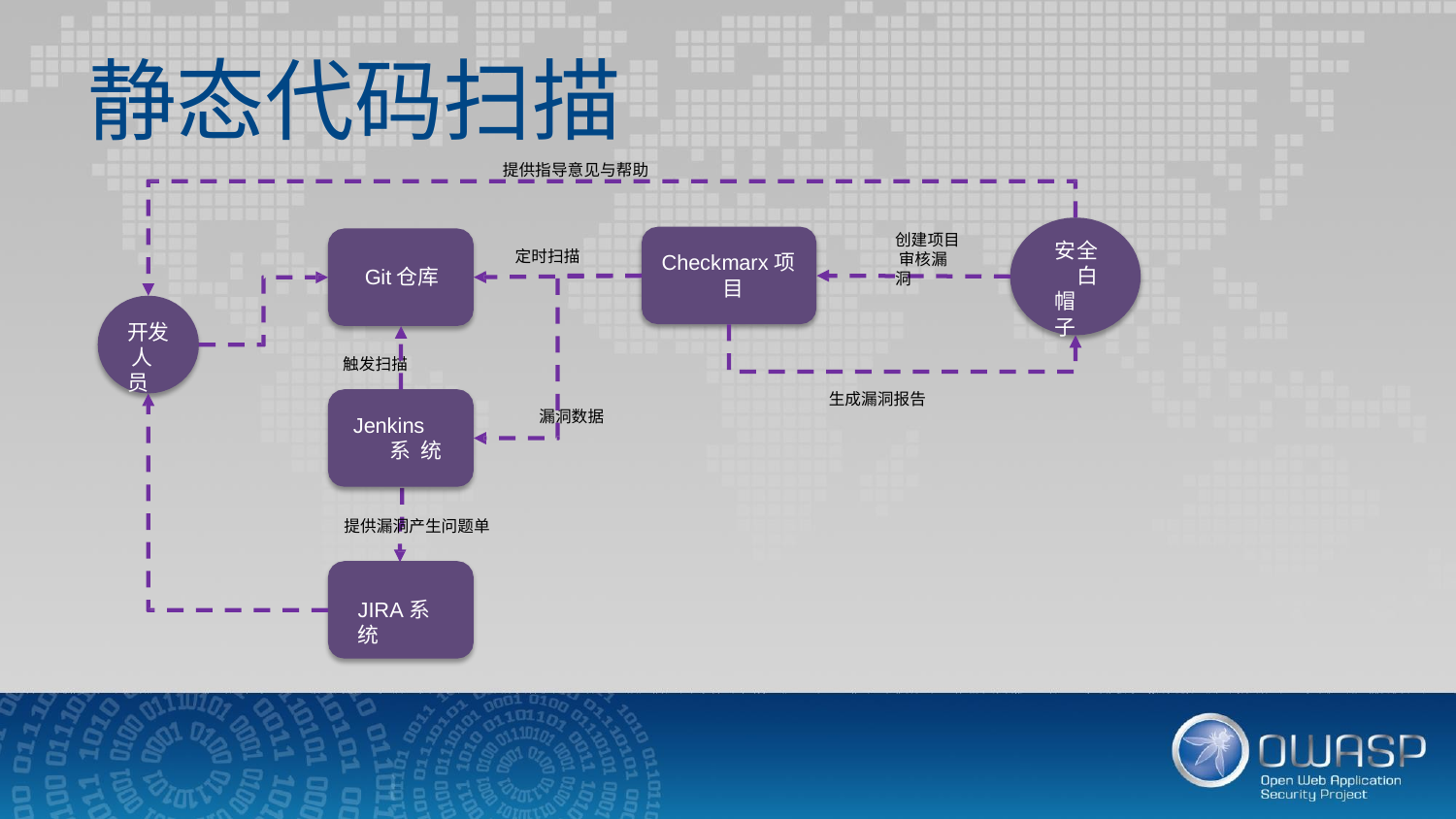

# 静态代码扫描
提供指导意见与帮助

创建项目  审核漏洞
安全  白帽  子

定时扫描
Checkmarx项  目

Git仓库

开发  人员

触发扫描

生成漏洞报告

漏洞数据
Jenkins系  统

提供漏洞产生问题单

JIRA系统